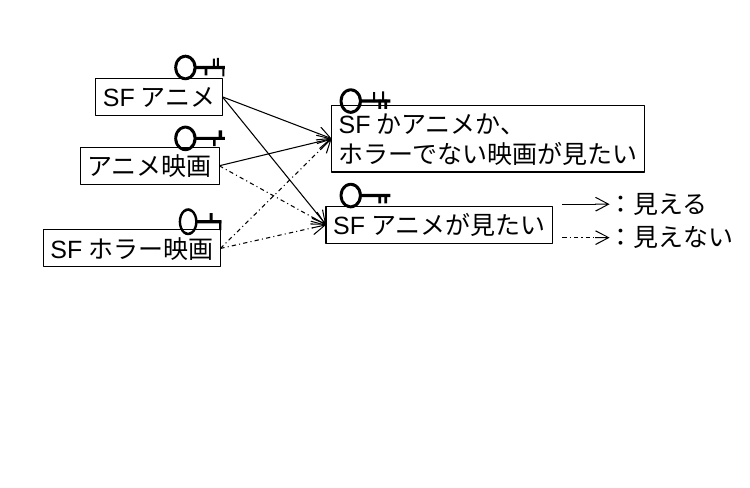

SFアニメ

SFかアニメか、
ホラーでない映画が見たい

アニメ映画

：見える
SFアニメが見たい

：見えない
SFホラー映画